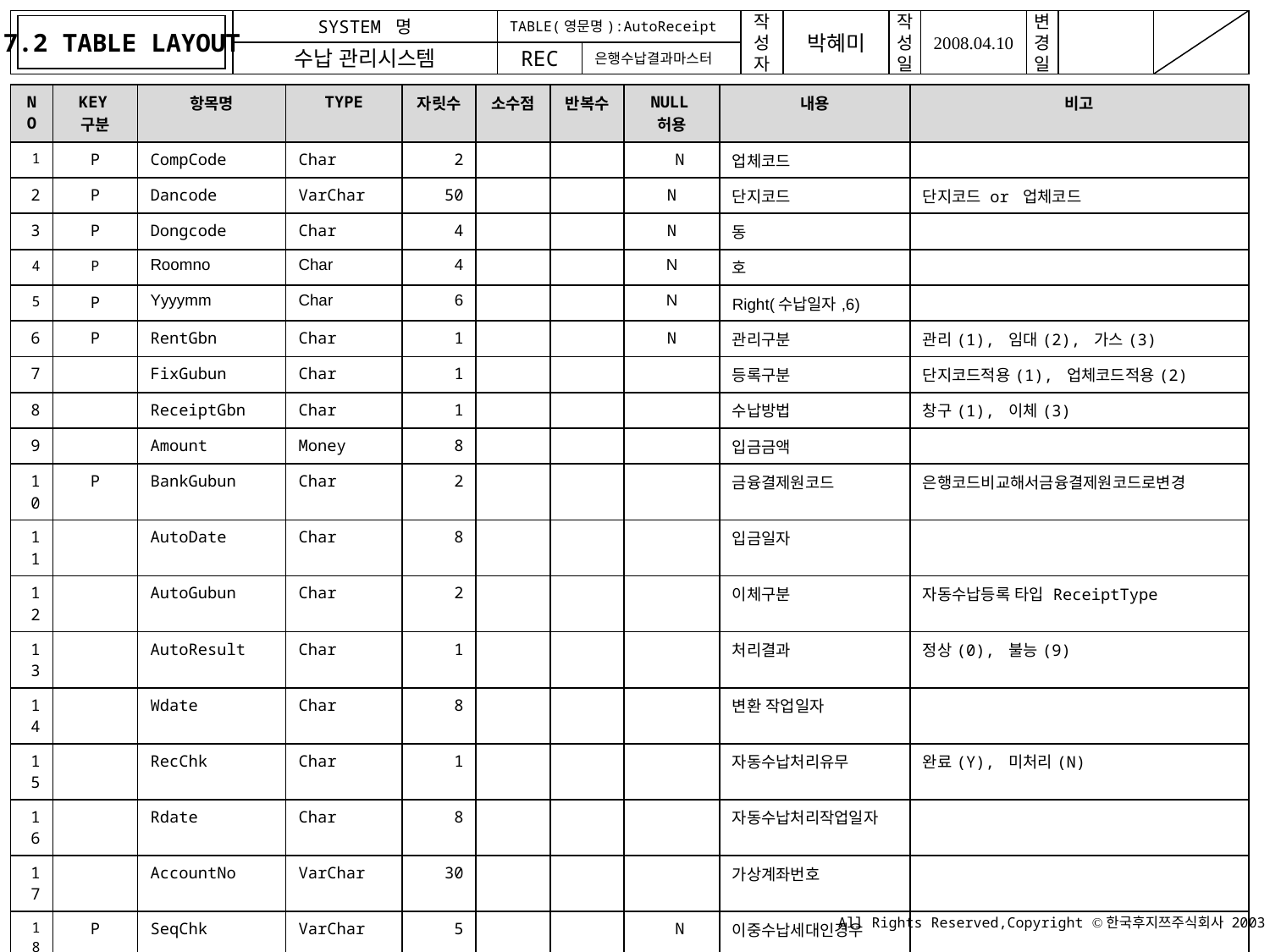

7.2 TABLE LAYOUT
TABLE(영문명):AutoReceipt
은행수납결과마스터
| NO | KEY구분 | 항목명 | TYPE | 자릿수 | 소수점 | 반복수 | NULL허용 | 내용 | 비고 |
| --- | --- | --- | --- | --- | --- | --- | --- | --- | --- |
| 1 | P | CompCode | Char | 2 |  |  | N | 업체코드 |  |
| 2 | P | Dancode | VarChar | 50 |  |  | N | 단지코드 | 단지코드 or 업체코드 |
| 3 | P | Dongcode | Char | 4 |  |  | N | 동 |  |
| 4 | P | Roomno | Char | 4 |  |  | N | 호 |  |
| 5 | P | Yyyymm | Char | 6 |  |  | N | Right(수납일자,6) |  |
| 6 | P | RentGbn | Char | 1 |  |  | N | 관리구분 | 관리(1), 임대(2), 가스(3) |
| 7 |  | FixGubun | Char | 1 |  |  |  | 등록구분 | 단지코드적용(1), 업체코드적용(2) |
| 8 |  | ReceiptGbn | Char | 1 |  |  |  | 수납방법 | 창구(1), 이체(3) |
| 9 |  | Amount | Money | 8 |  |  |  | 입금금액 |  |
| 10 | P | BankGubun | Char | 2 |  |  |  | 금융결제원코드 | 은행코드비교해서금융결제원코드로변경 |
| 11 |  | AutoDate | Char | 8 |  |  |  | 입금일자 |  |
| 12 |  | AutoGubun | Char | 2 |  |  |  | 이체구분 | 자동수납등록 타입 ReceiptType |
| 13 |  | AutoResult | Char | 1 |  |  |  | 처리결과 | 정상(0), 불능(9) |
| 14 |  | Wdate | Char | 8 |  |  |  | 변환 작업일자 |  |
| 15 |  | RecChk | Char | 1 |  |  |  | 자동수납처리유무 | 완료(Y), 미처리(N) |
| 16 |  | Rdate | Char | 8 |  |  |  | 자동수납처리작업일자 |  |
| 17 |  | AccountNo | VarChar | 30 |  |  |  | 가상계좌번호 |  |
| 18 | P | SeqChk | VarChar | 5 |  |  | N | 이중수납세대인경우 |  |